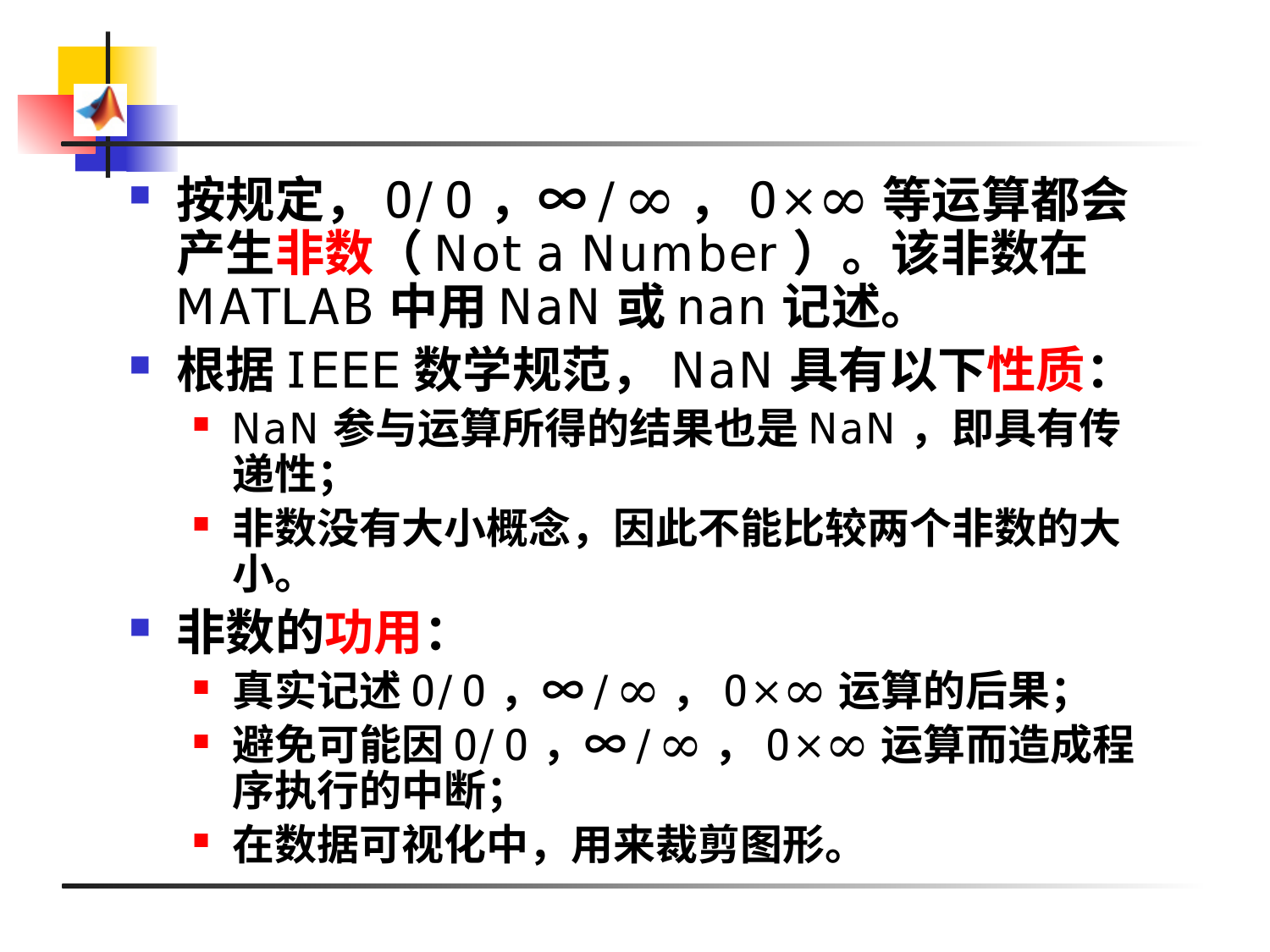

按规定，0/0，∞/∞，0×∞等运算都会产生非数（Not a Number）。该非数在MATLAB中用NaN或nan记述。
根据IEEE数学规范，NaN具有以下性质：
NaN参与运算所得的结果也是NaN，即具有传递性；
非数没有大小概念，因此不能比较两个非数的大小。
非数的功用：
真实记述0/0，∞/∞，0×∞运算的后果；
避免可能因0/0，∞/∞，0×∞运算而造成程序执行的中断；
在数据可视化中，用来裁剪图形。